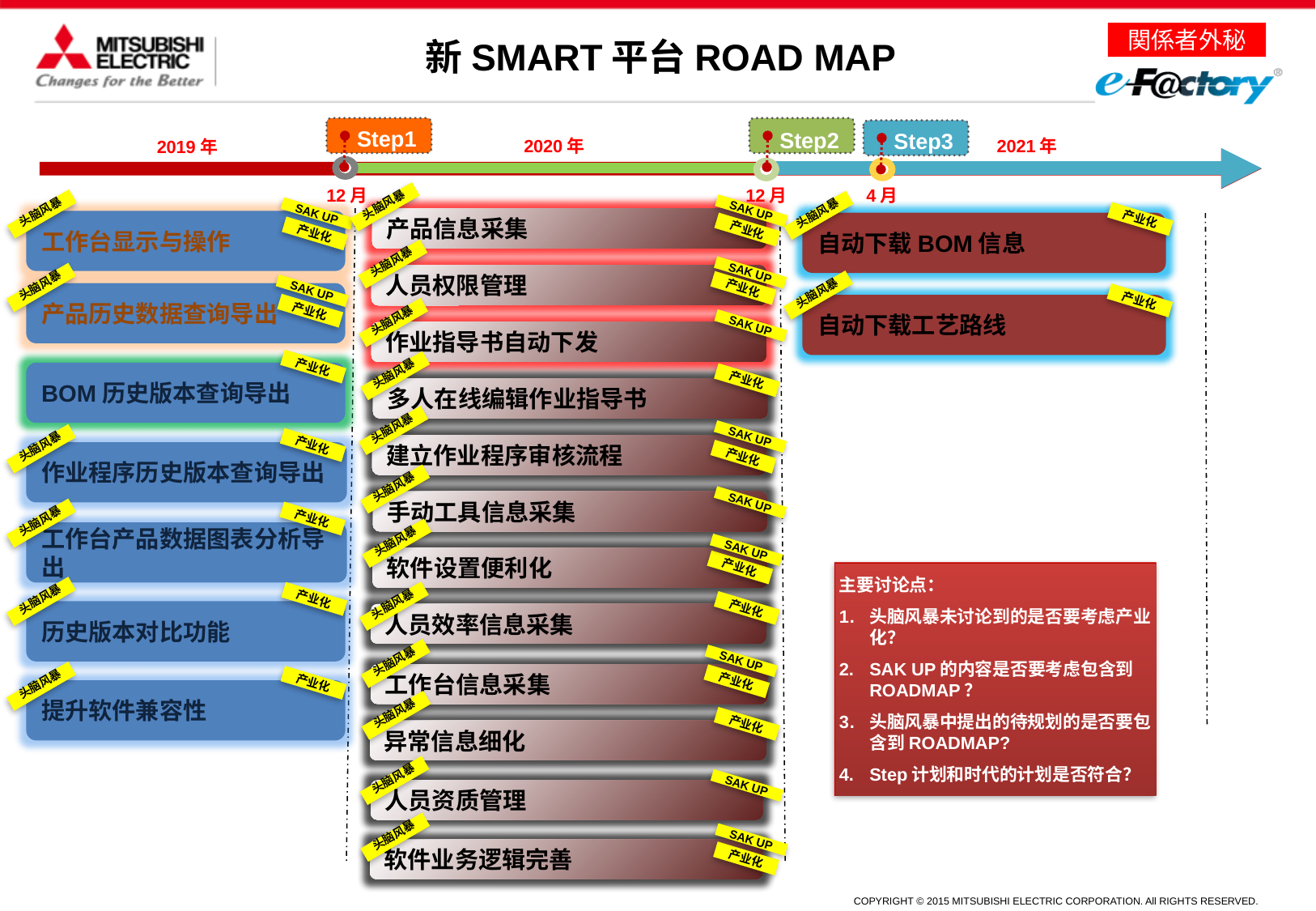

新SMART平台ROAD MAP
2020年
2021年
2019年
添加文本说明内容
Step1

Step2

Step3

12月
4月
12月
1月
头脑风暴
SAK UP
头脑风暴
SAK UP
头脑风暴
产品信息采集
工作台显示与操作
产业化
自动下载BOM信息
产业化
产业化

头脑风暴
人员权限管理
SAK UP

头脑风暴
产业化
产品历史数据查询导出
SAK UP
头脑风暴
产业化
自动下载工艺路线
产业化
头脑风暴
SAK UP
作业指导书自动下发

产业化
BOM历史版本查询导出
头脑风暴
产业化
多人在线编辑作业指导书
头脑风暴
SAK UP
建立作业程序审核流程
产业化
头脑风暴
作业程序历史版本查询导出
产业化
头脑风暴
手动工具信息采集
SAK UP
产业化
头脑风暴
工作台产品数据图表分析导出
头脑风暴
SAK UP
软件设置便利化
产业化
主要讨论点：
头脑风暴未讨论到的是否要考虑产业化？
SAK UP的内容是否要考虑包含到ROADMAP？
头脑风暴中提出的待规划的是否要包含到ROADMAP?
Step计划和时代的计划是否符合？
产业化
头脑风暴
头脑风暴
产业化
历史版本对比功能
人员效率信息采集
SAK UP
头脑风暴
工作台信息采集
产业化
产业化
头脑风暴
提升软件兼容性
头脑风暴
产业化
异常信息细化
头脑风暴
SAK UP
人员资质管理
头脑风暴
SAK UP
软件业务逻辑完善
产业化